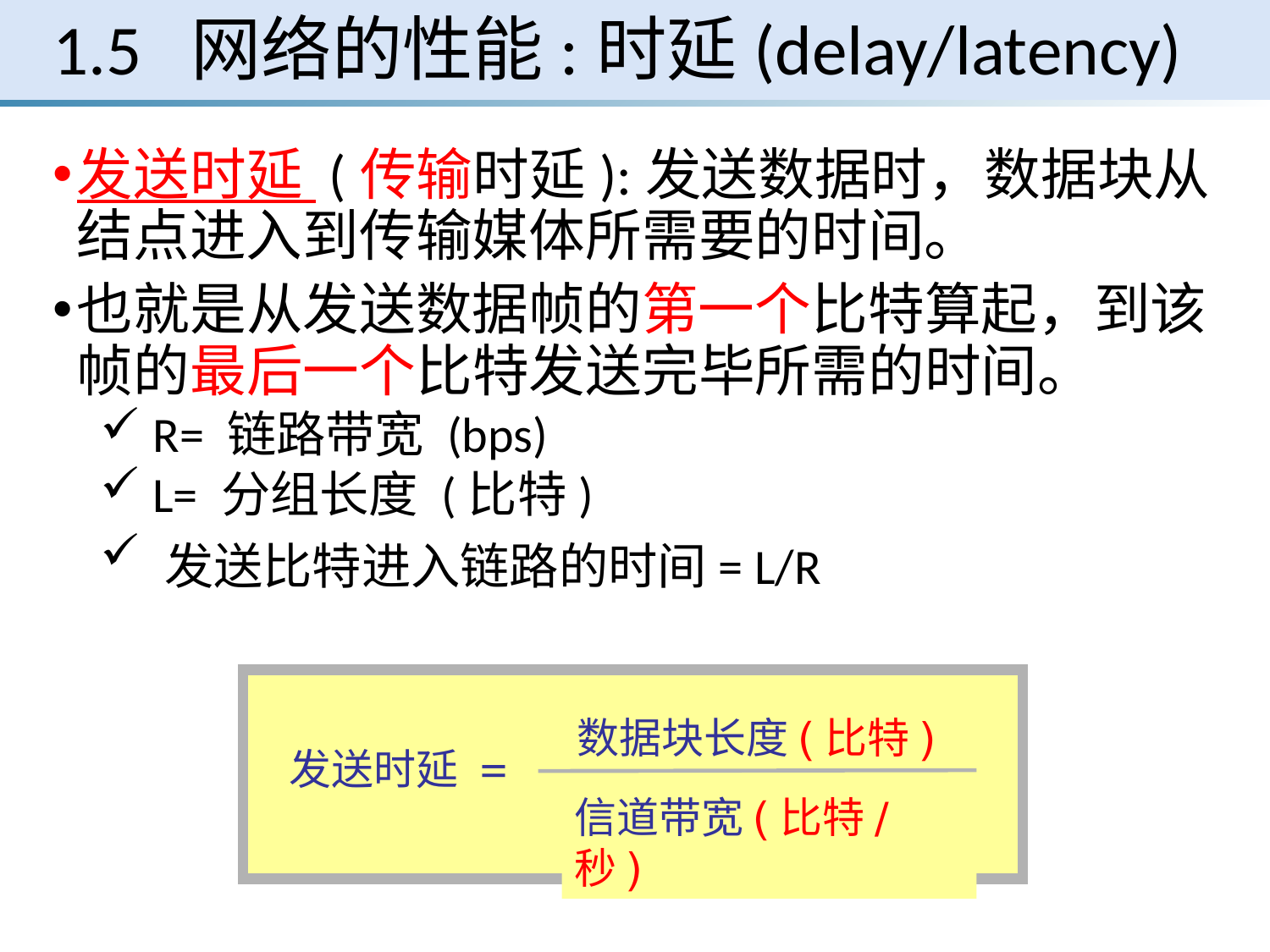

# 1.5  网络的性能:时延(delay/latency)

发送时延 (传输时延):发送数据时，数据块从结点进入到传输媒体所需要的时间。
也就是从发送数据帧的第一个比特算起，到该帧的最后一个比特发送完毕所需的时间。
 R= 链路带宽 (bps)
 L= 分组长度 (比特)
 发送比特进入链路的时间= L/R

数据块长度(比特)
发送时延 =

信道带宽(比特/秒)